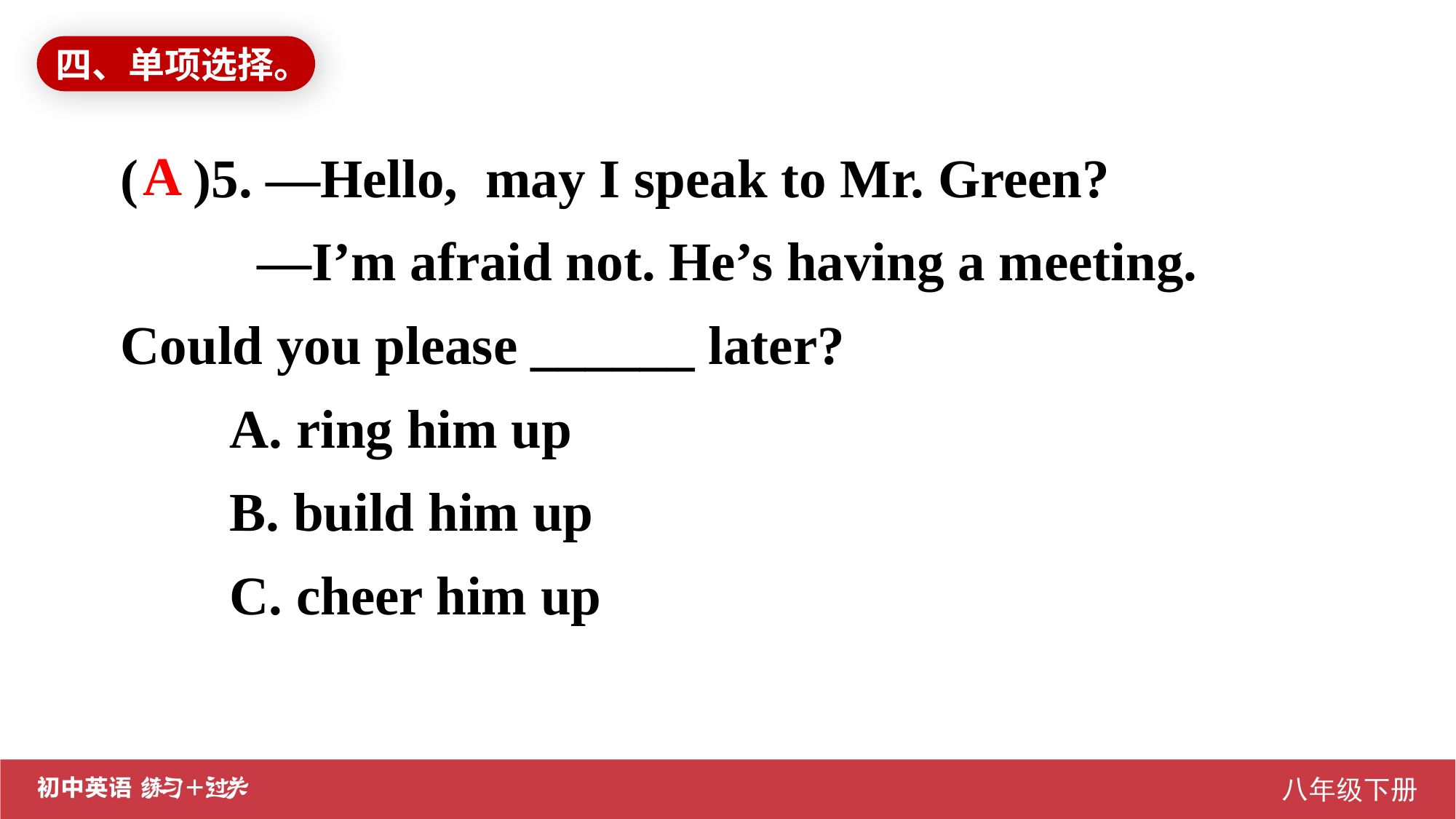

四、单项选择。
(    )5. —Hello,  may I speak to Mr. Green?
 	  —I’m afraid not. He’s having a meeting.  Could you please ______ later?
A. ring him up
B. build him up
C. cheer him up
A